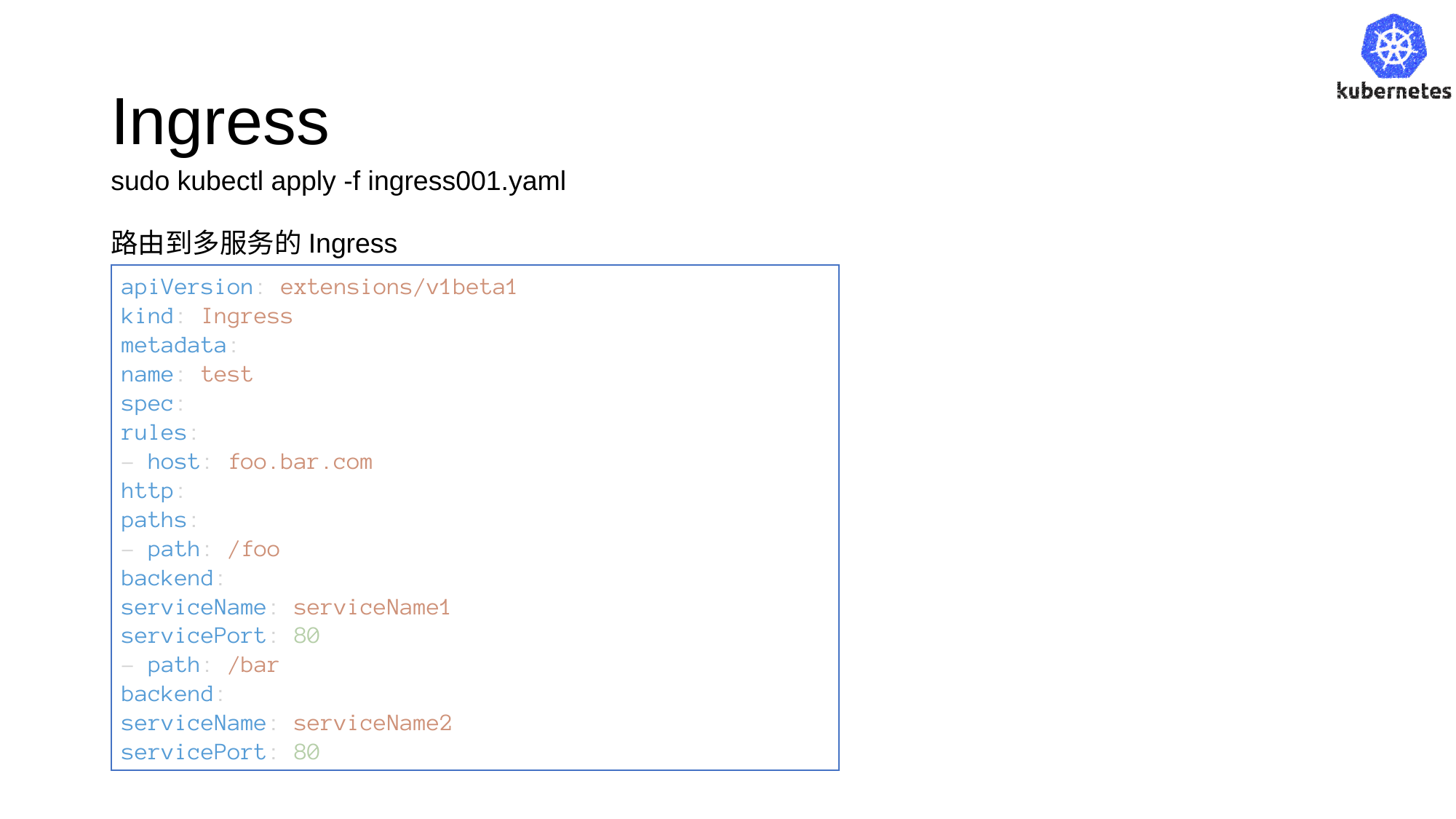

# Ingress
sudo kubectl apply -f ingress001.yaml
路由到多服务的Ingress
apiVersion: extensions/v1beta1
kind: Ingress
metadata:
name: test
spec:
rules:
- host: foo.bar.com
http:
paths:
- path: /foo
backend:
serviceName: serviceName1
servicePort: 80
- path: /bar
backend:
serviceName: serviceName2
servicePort: 80